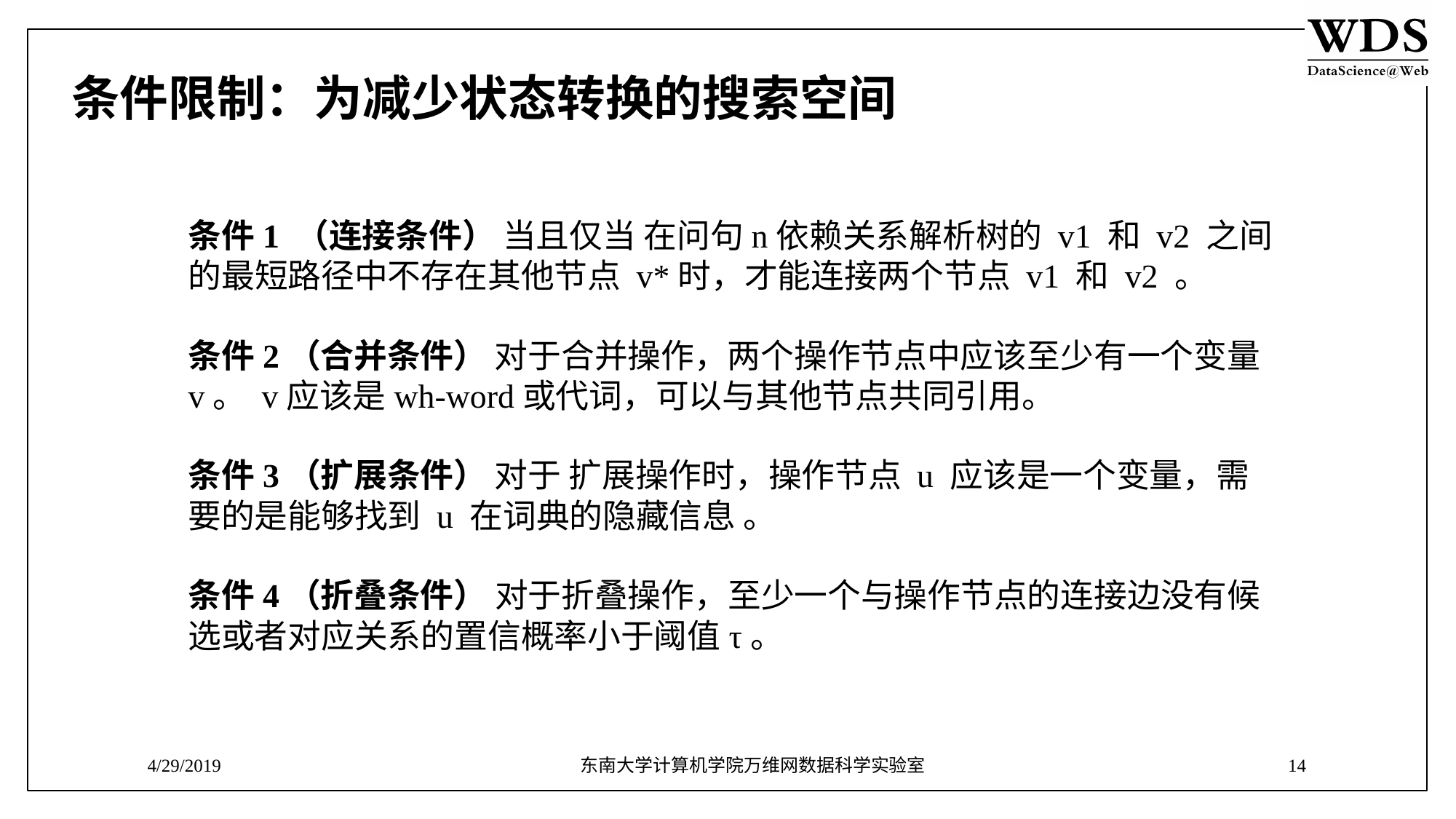

# 条件限制：为减少状态转换的搜索空间
条件1 （连接条件） 当且仅当 在问句n依赖关系解析树的 v1 和 v2 之间的最短路径中不存在其他节点 v*时，才能连接两个节点 v1 和 v2 。
条件2（合并条件） 对于合并操作，两个操作节点中应该至少有一个变量v。 v应该是wh-word或代词，可以与其他节点共同引用。
条件3（扩展条件） 对于 扩展操作时，操作节点 u 应该是一个变量，需要的是能够找到 u 在词典的隐藏信息 。
条件4（折叠条件） 对于折叠操作，至少一个与操作节点的连接边没有候选或者对应关系的置信概率小于阈值τ。
4/29/2019
东南大学计算机学院万维网数据科学实验室
14